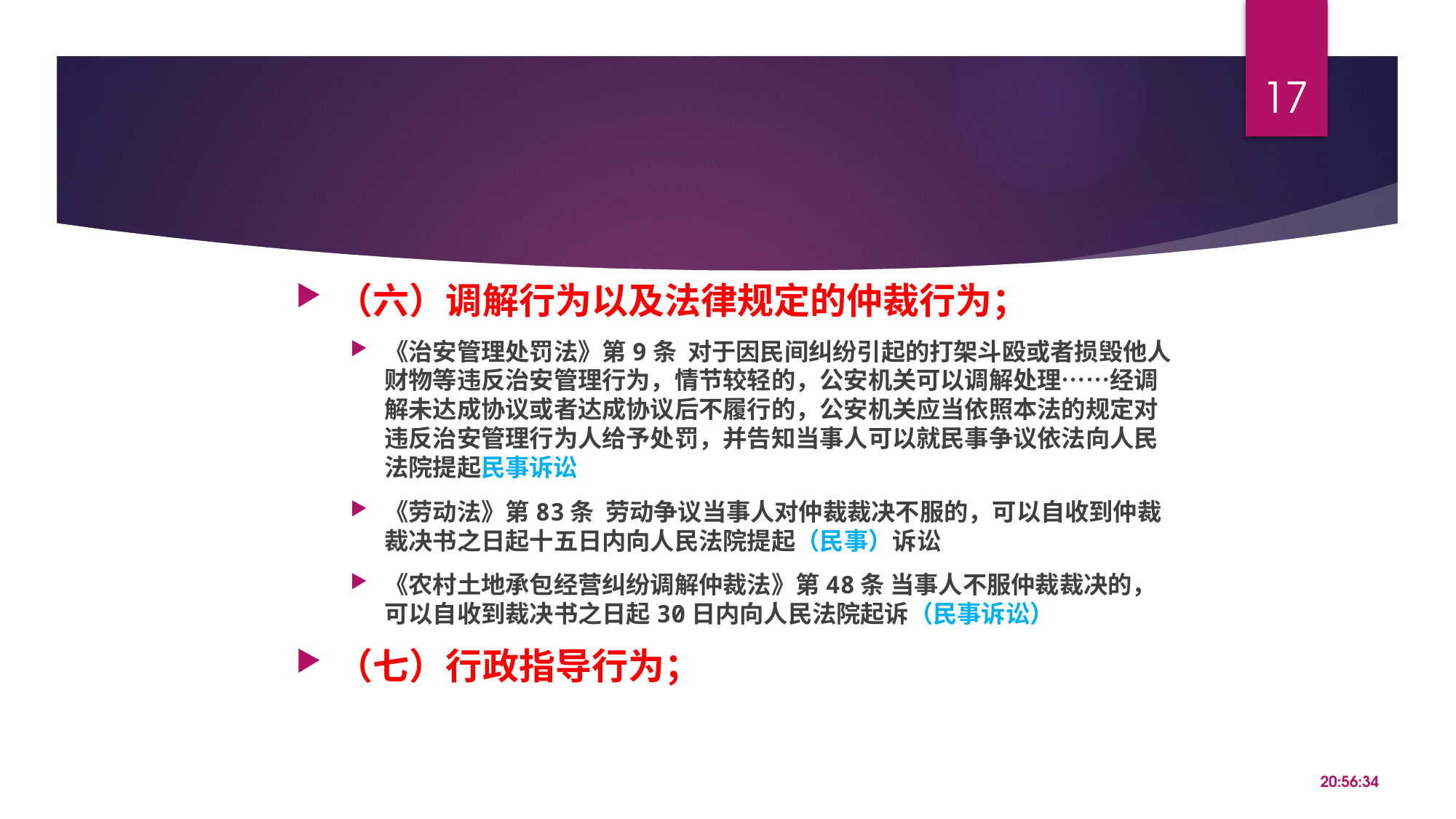

17
（六）调解行为以及法律规定的仲裁行为；
《治安管理处罚法》第9条  对于因民间纠纷引起的打架斗殴或者损毁他人财物等违反治安管理行为，情节较轻的，公安机关可以调解处理……经调解未达成协议或者达成协议后不履行的，公安机关应当依照本法的规定对违反治安管理行为人给予处罚，并告知当事人可以就民事争议依法向人民法院提起民事诉讼
《劳动法》第83条  劳动争议当事人对仲裁裁决不服的，可以自收到仲裁裁决书之日起十五日内向人民法院提起（民事）诉讼
《农村土地承包经营纠纷调解仲裁法》第48条 当事人不服仲裁裁决的，可以自收到裁决书之日起30日内向人民法院起诉（民事诉讼）
（七）行政指导行为；
20:56:34